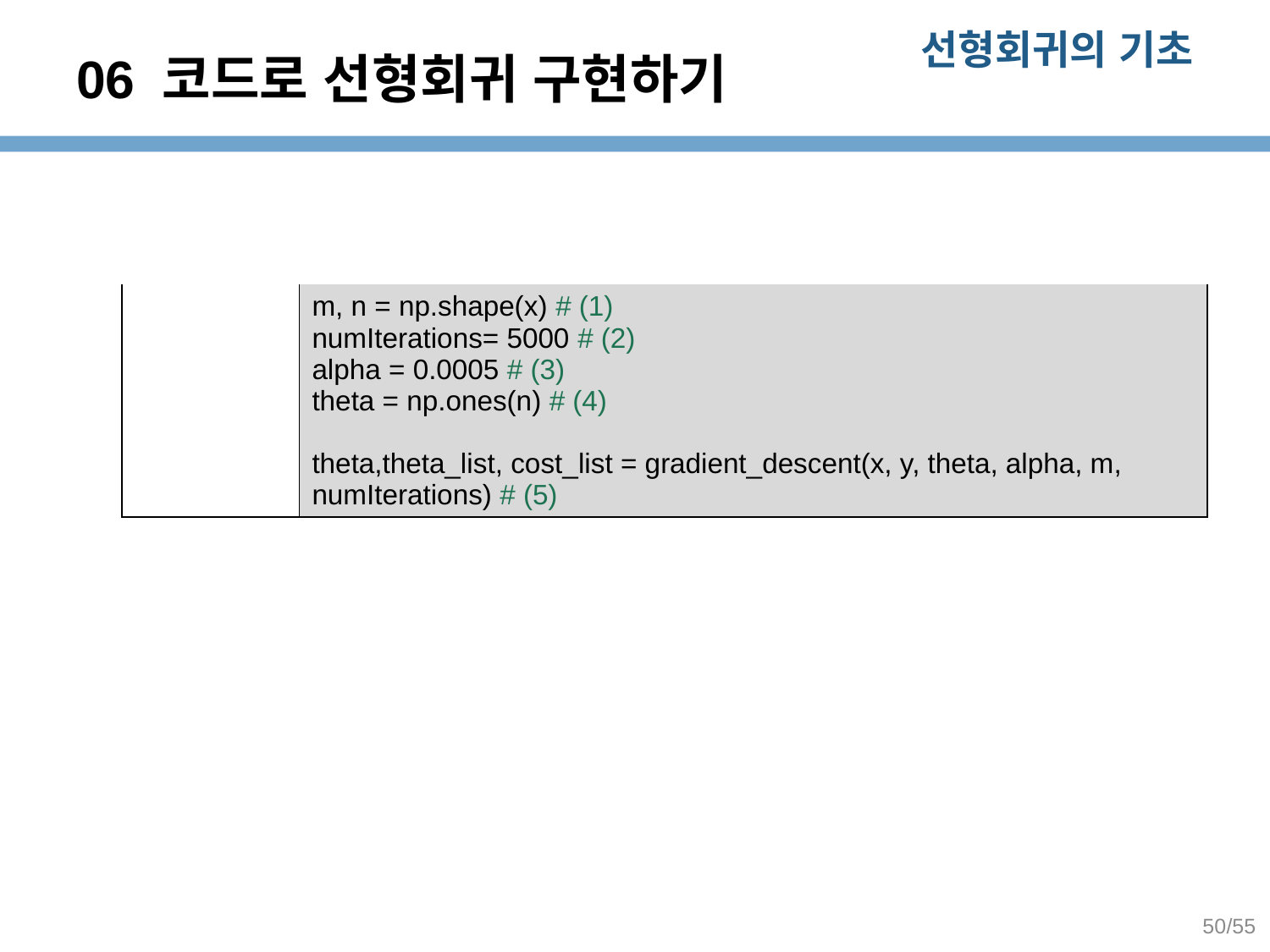

# 06 코드로 선형회귀 구현하기
|  | m, n = np.shape(x) # (1) numIterations= 5000 # (2) alpha = 0.0005 # (3) theta = np.ones(n) # (4) theta,theta\_list, cost\_list = gradient\_descent(x, y, theta, alpha, m, numIterations) # (5) |
| --- | --- |
50/55